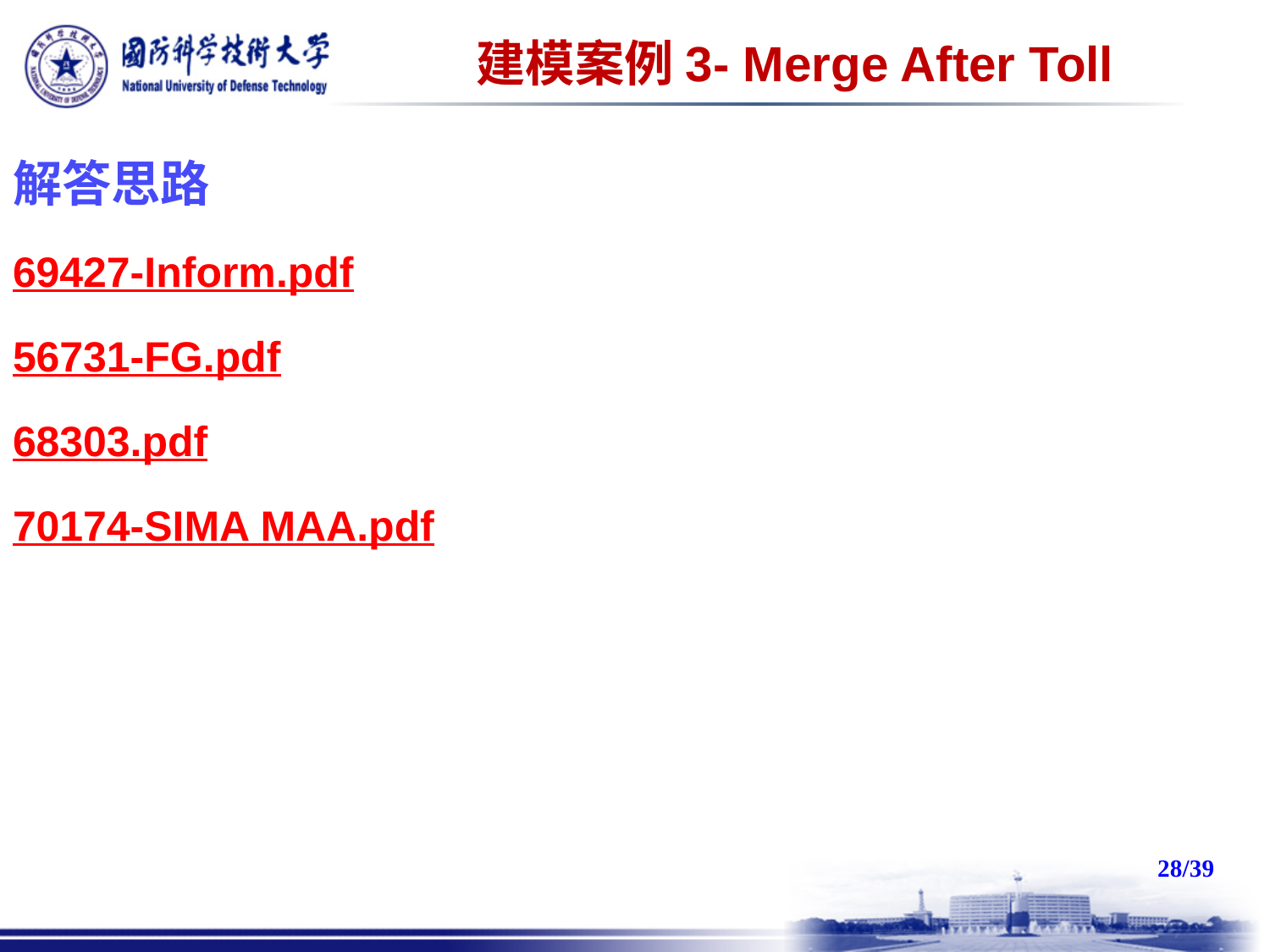

建模案例3- Merge After Toll
解答思路
69427-Inform.pdf
56731-FG.pdf
68303.pdf
70174-SIMA MAA.pdf